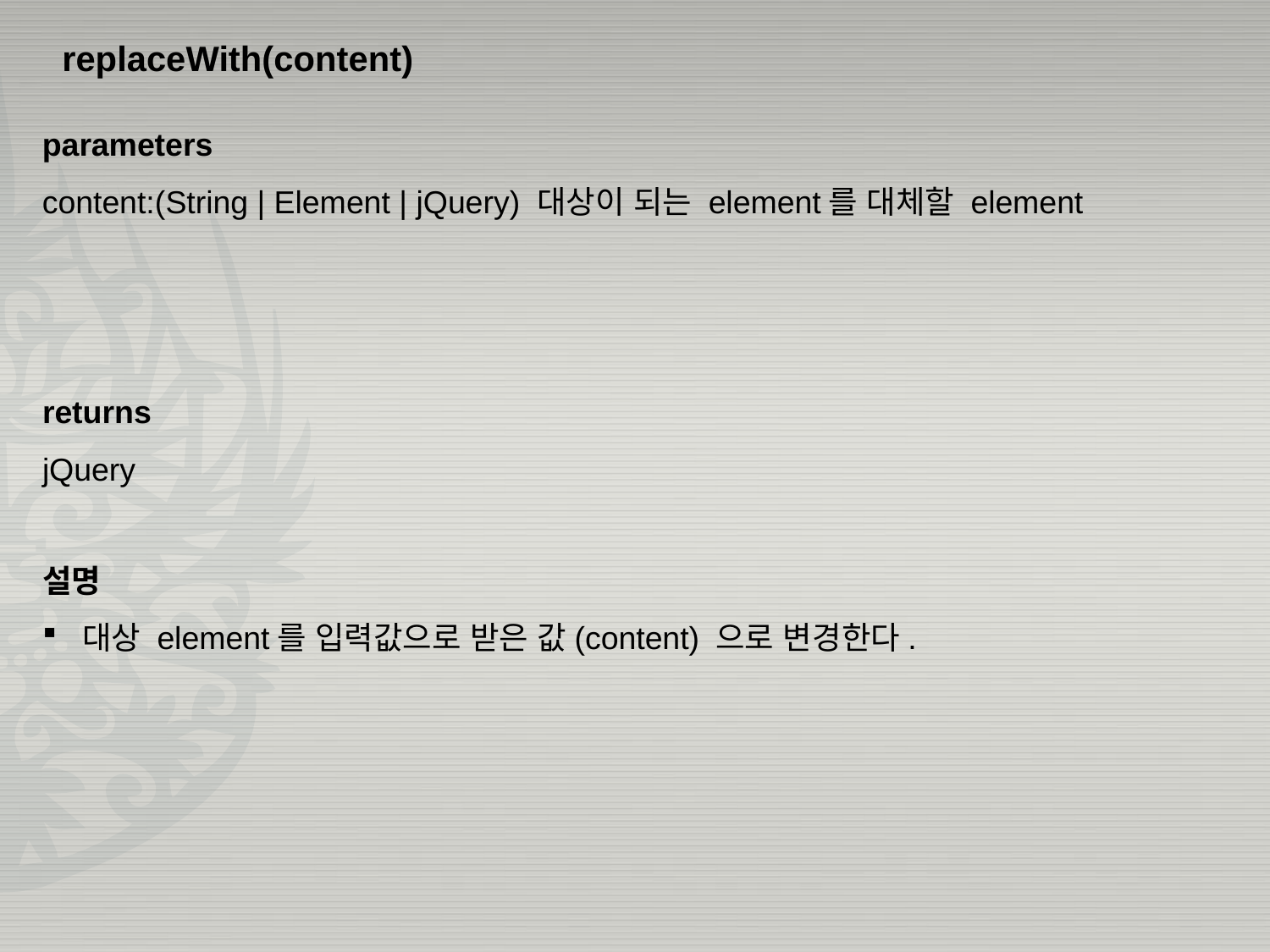

replaceWith(content)
parameters
content:(String | Element | jQuery) 대상이 되는 element를 대체할 element
returns
jQuery
설명
  대상 element를 입력값으로 받은 값(content) 으로 변경한다.